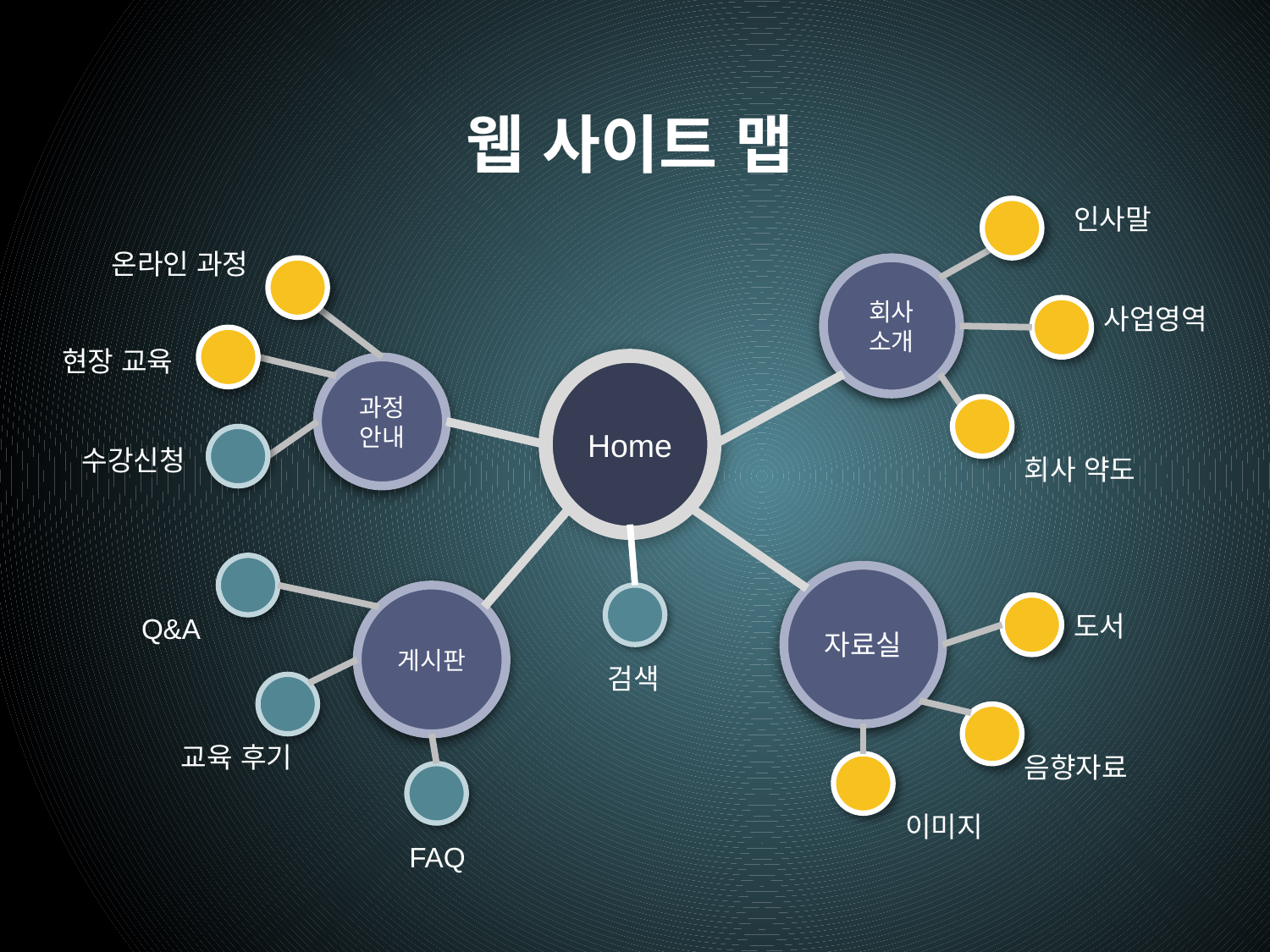

웹 사이트 맵
인사말

온라인 과정

회사
소개
사업영역

현장 교육
Home
과정
안내

수강신청
회사 약도

자료실
게시판

도서
Q&A
검색

교육 후기
음향자료

이미지
FAQ